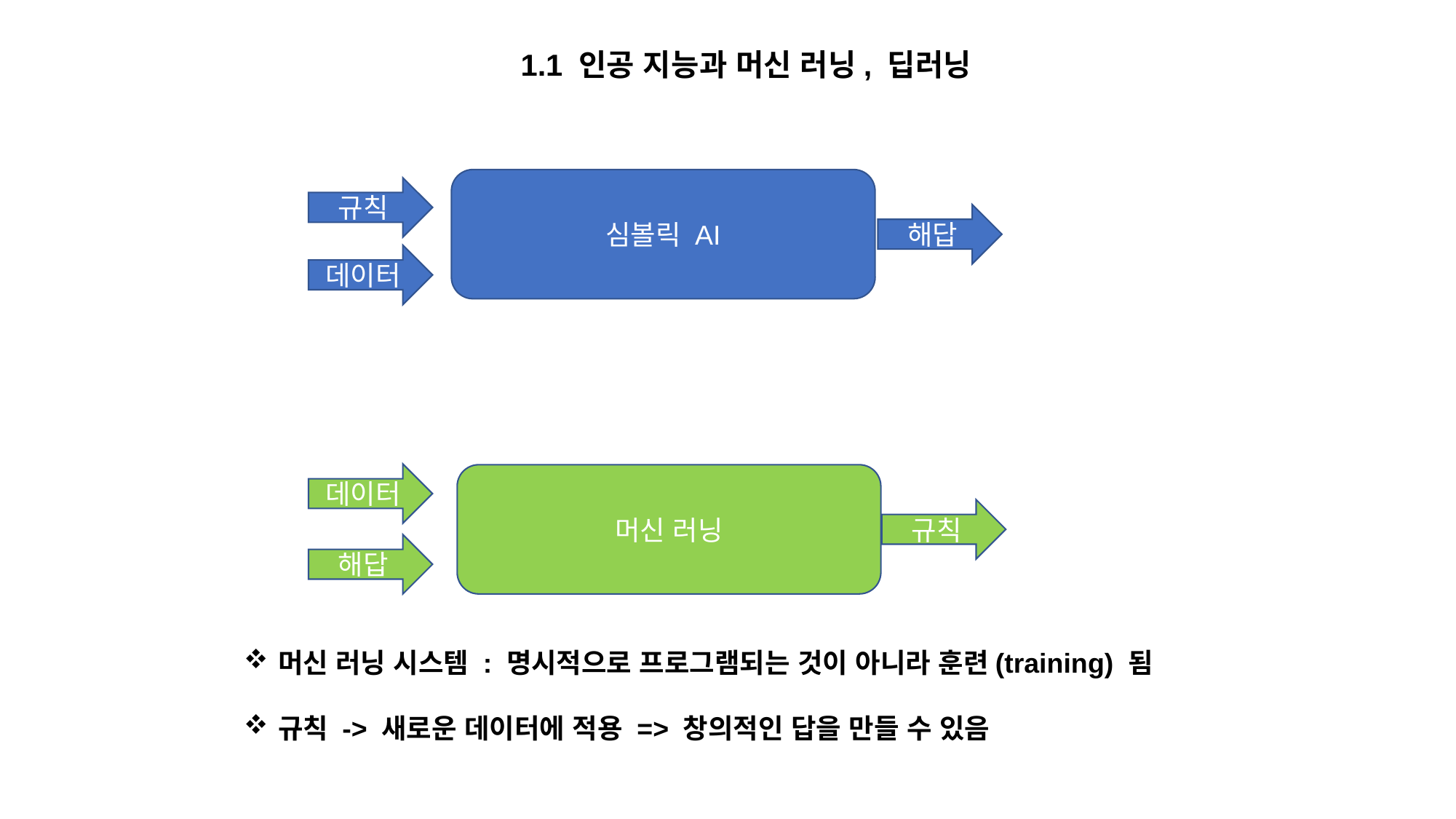

1.1 인공 지능과 머신 러닝, 딥러닝
심볼릭 AI
규칙
해답
데이터
데이터
머신 러닝
규칙
해답
머신 러닝 시스템 : 명시적으로 프로그램되는 것이 아니라 훈련(training) 됨

규칙 -> 새로운 데이터에 적용 => 창의적인 답을 만들 수 있음